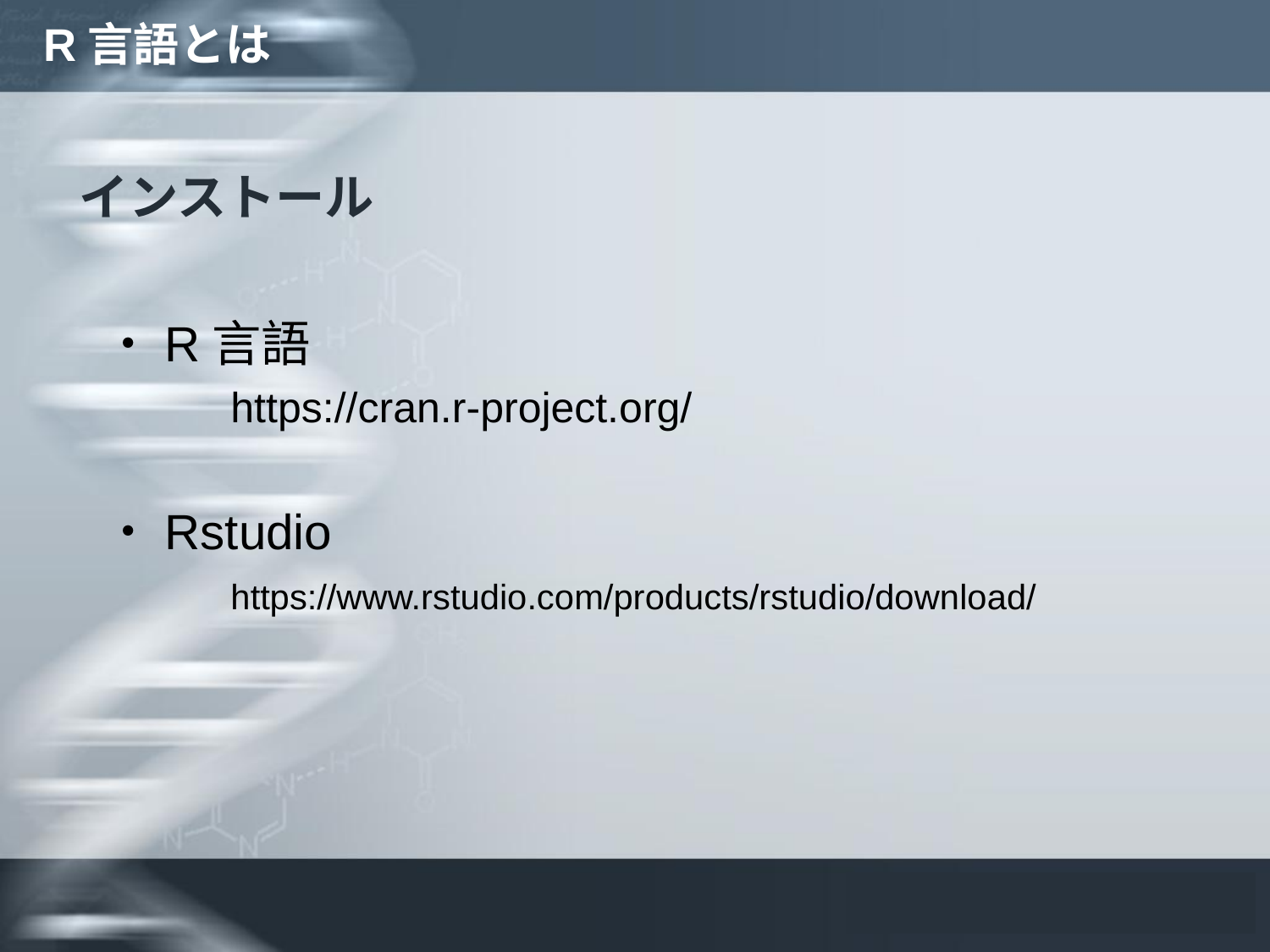

# R言語とは
インストール
・R言語
	https://cran.r-project.org/

・Rstudio
	https://www.rstudio.com/products/rstudio/download/